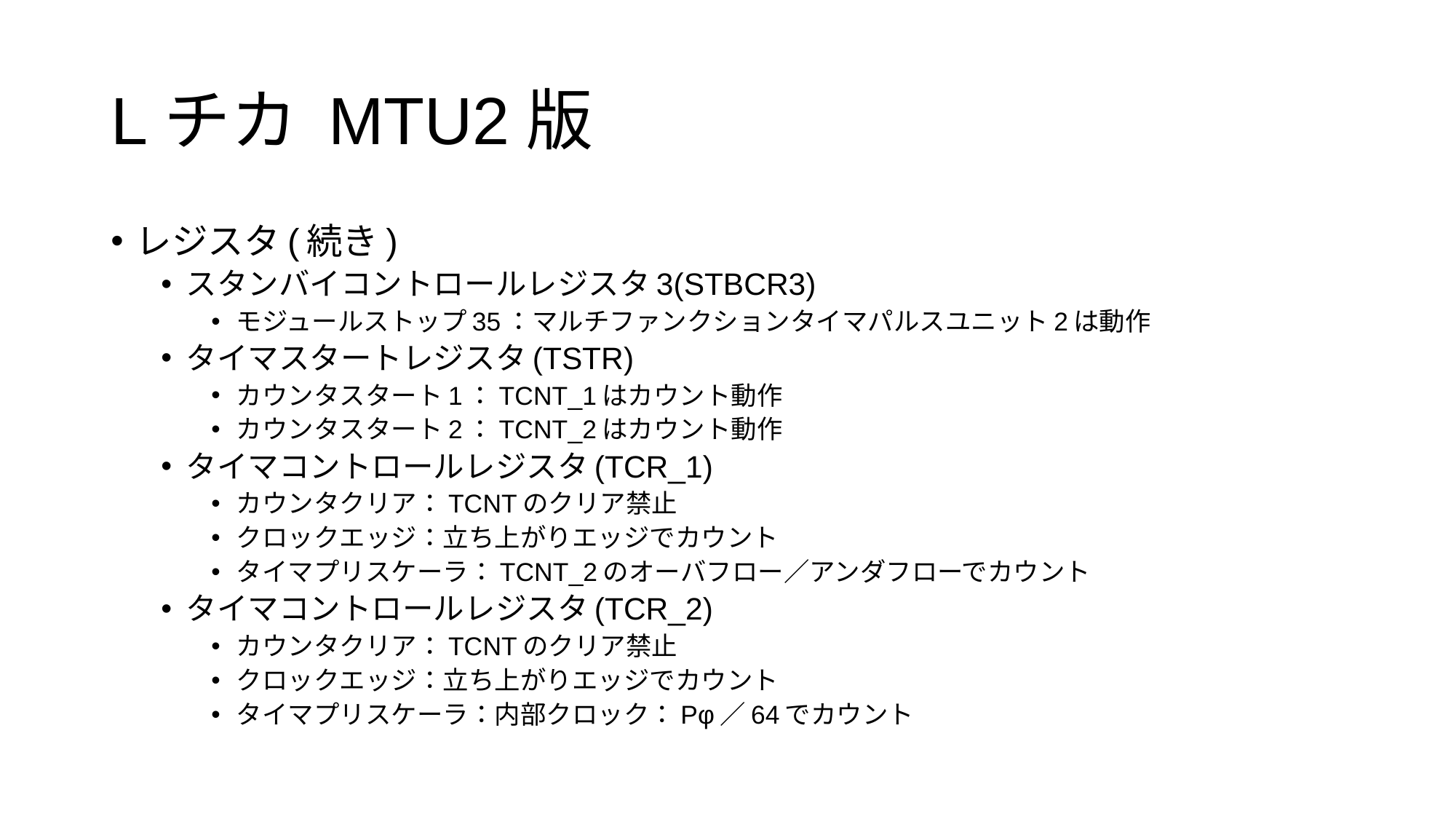

# Lチカ MTU2版
レジスタ(続き)
スタンバイコントロールレジスタ3(STBCR3)
モジュールストップ35：マルチファンクションタイマパルスユニット2は動作
タイマスタートレジスタ(TSTR)
カウンタスタート1：TCNT_1はカウント動作
カウンタスタート2：TCNT_2はカウント動作
タイマコントロールレジスタ(TCR_1)
カウンタクリア：TCNTのクリア禁止
クロックエッジ：立ち上がりエッジでカウント
タイマプリスケーラ：TCNT_2のオーバフロー／アンダフローでカウント
タイマコントロールレジスタ(TCR_2)
カウンタクリア：TCNTのクリア禁止
クロックエッジ：立ち上がりエッジでカウント
タイマプリスケーラ：内部クロック：Pφ／64でカウント